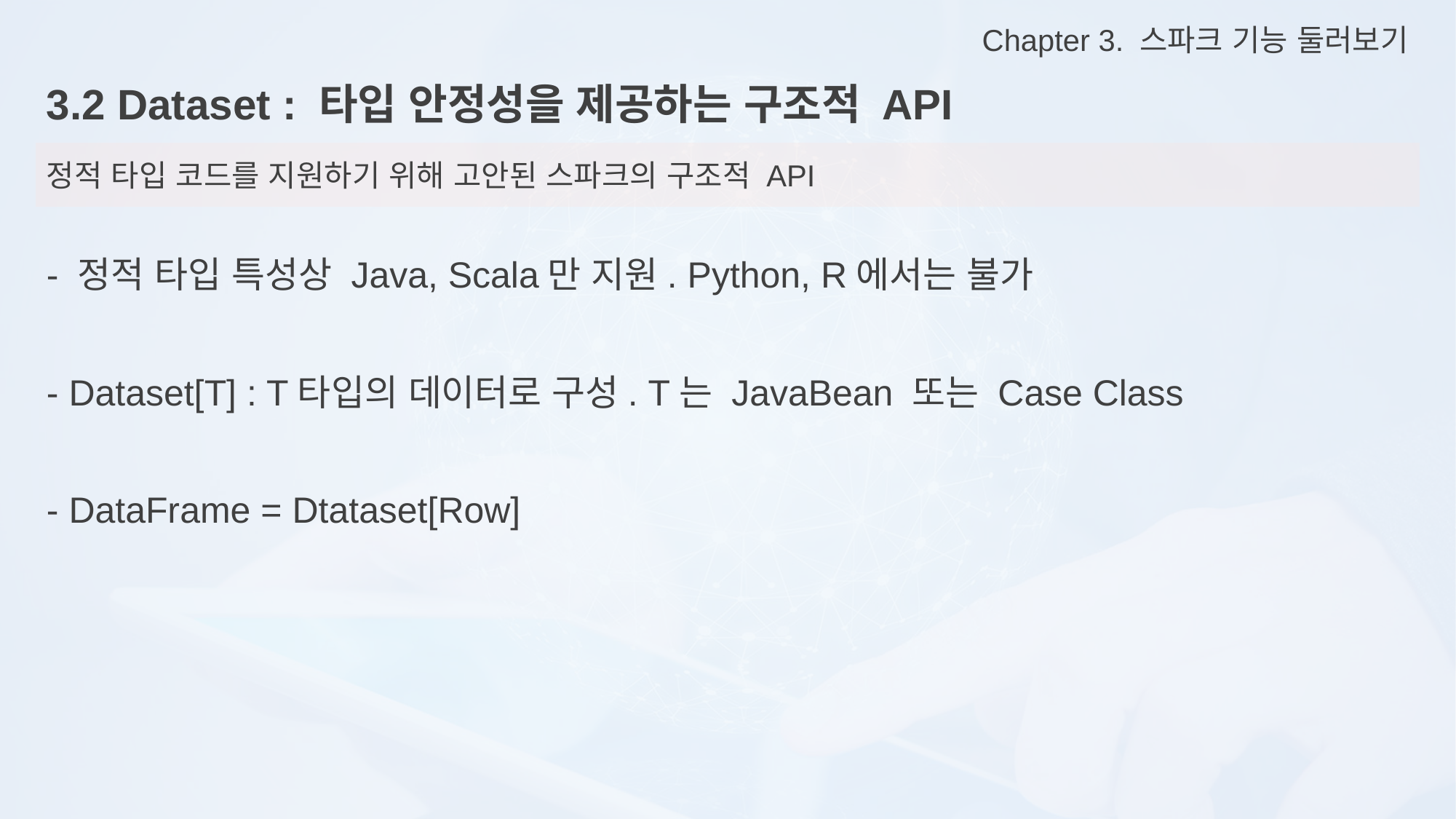

Chapter 3. 스파크 기능 둘러보기
3.2 Dataset : 타입 안정성을 제공하는 구조적 API
정적 타입 코드를 지원하기 위해 고안된 스파크의 구조적 API
- 정적 타입 특성상 Java, Scala만 지원. Python, R에서는 불가

- Dataset[T] : T타입의 데이터로 구성. T는 JavaBean 또는 Case Class

- DataFrame = Dtataset[Row]